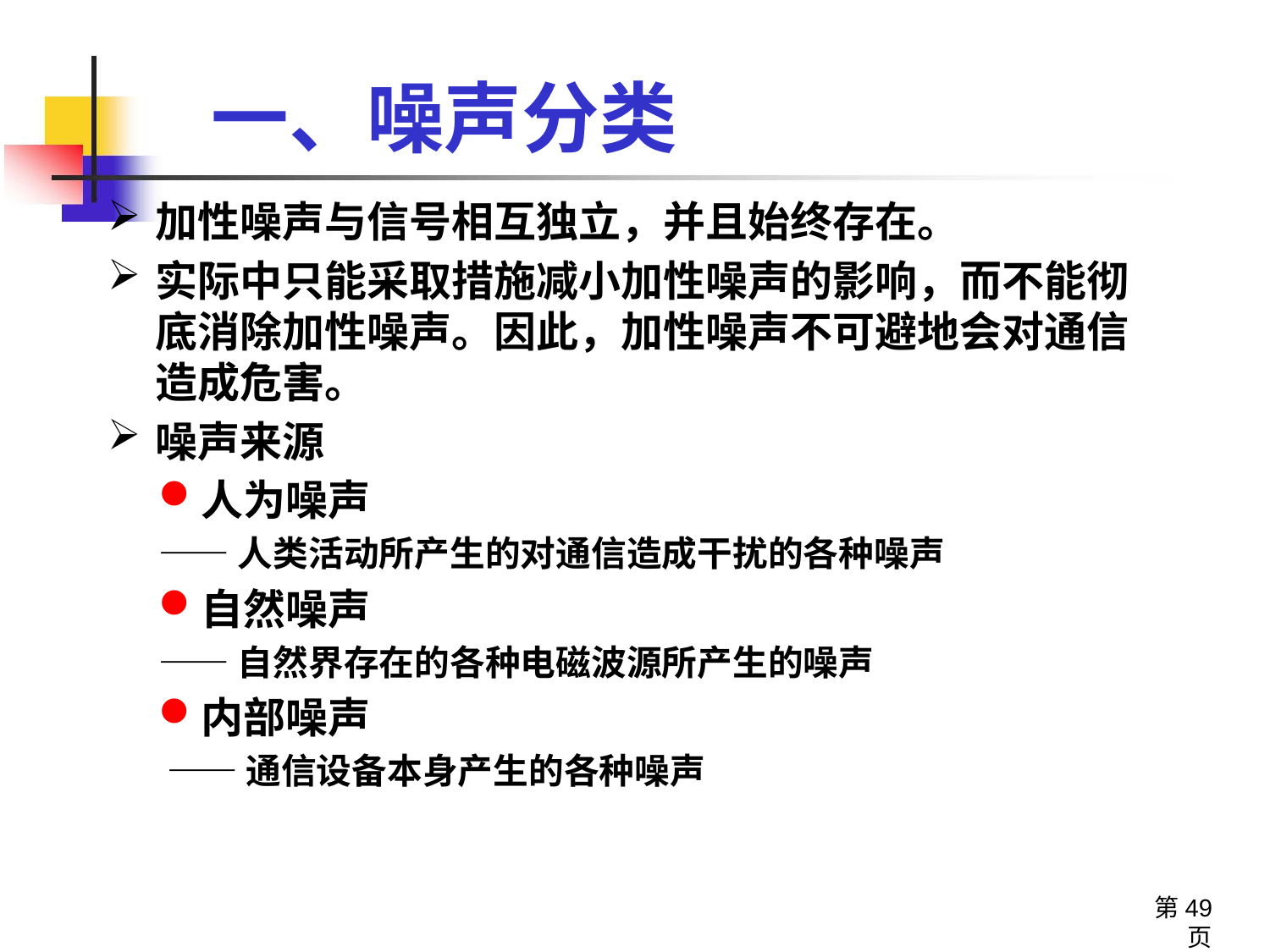

# 一、噪声分类
加性噪声与信号相互独立，并且始终存在。
实际中只能采取措施减小加性噪声的影响，而不能彻底消除加性噪声。因此，加性噪声不可避地会对通信造成危害。
噪声来源
人为噪声
——人类活动所产生的对通信造成干扰的各种噪声
自然噪声
——自然界存在的各种电磁波源所产生的噪声
内部噪声
 ——通信设备本身产生的各种噪声

第49页